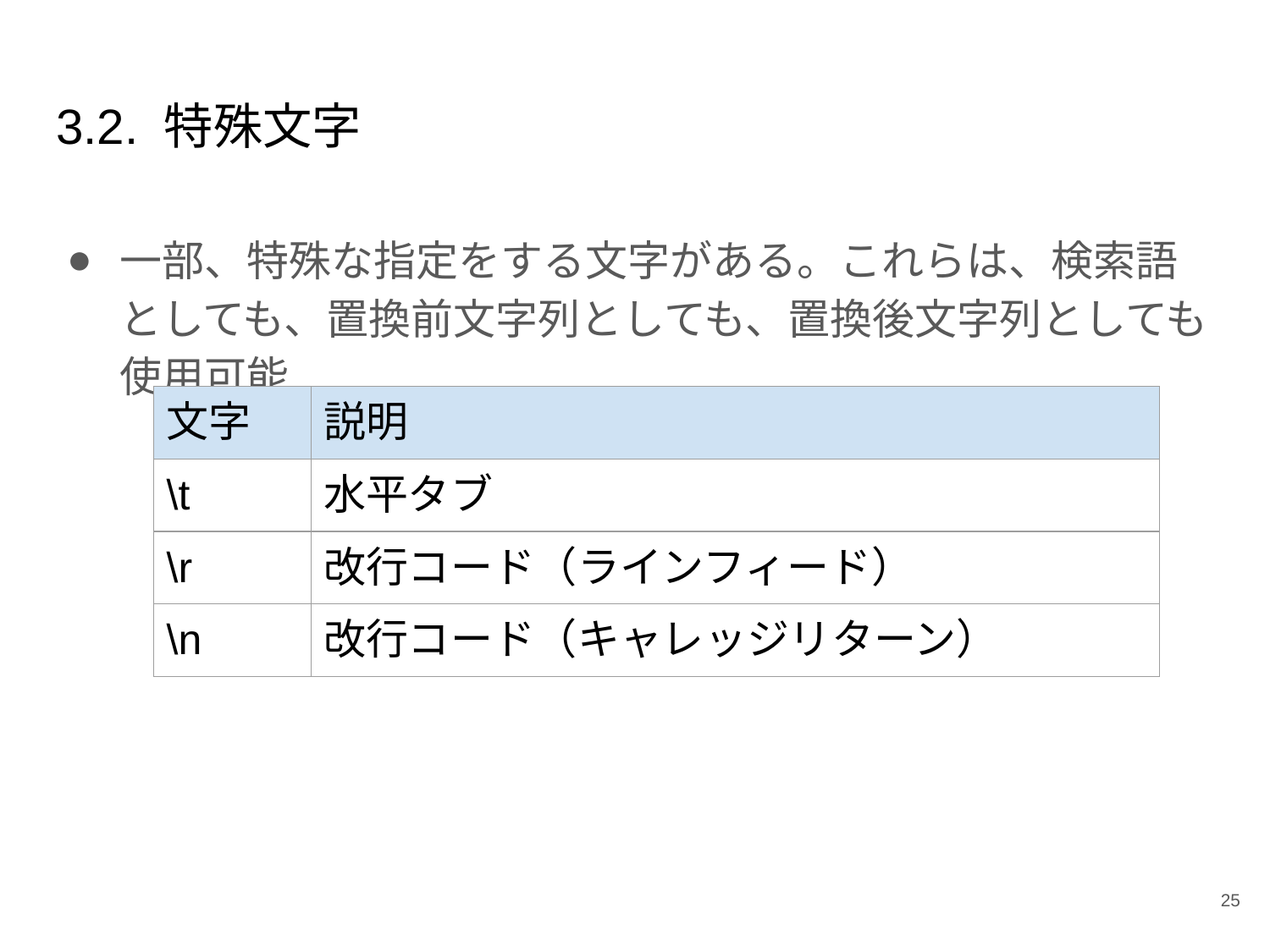

# 3.2. 特殊文字
一部、特殊な指定をする文字がある。これらは、検索語としても、置換前文字列としても、置換後文字列としても使用可能

| 文字 | 説明 |
| --- | --- |
| \t | 水平タブ |
| \r | 改行コード（ラインフィード） |
| \n | 改行コード（キャレッジリターン） |
25